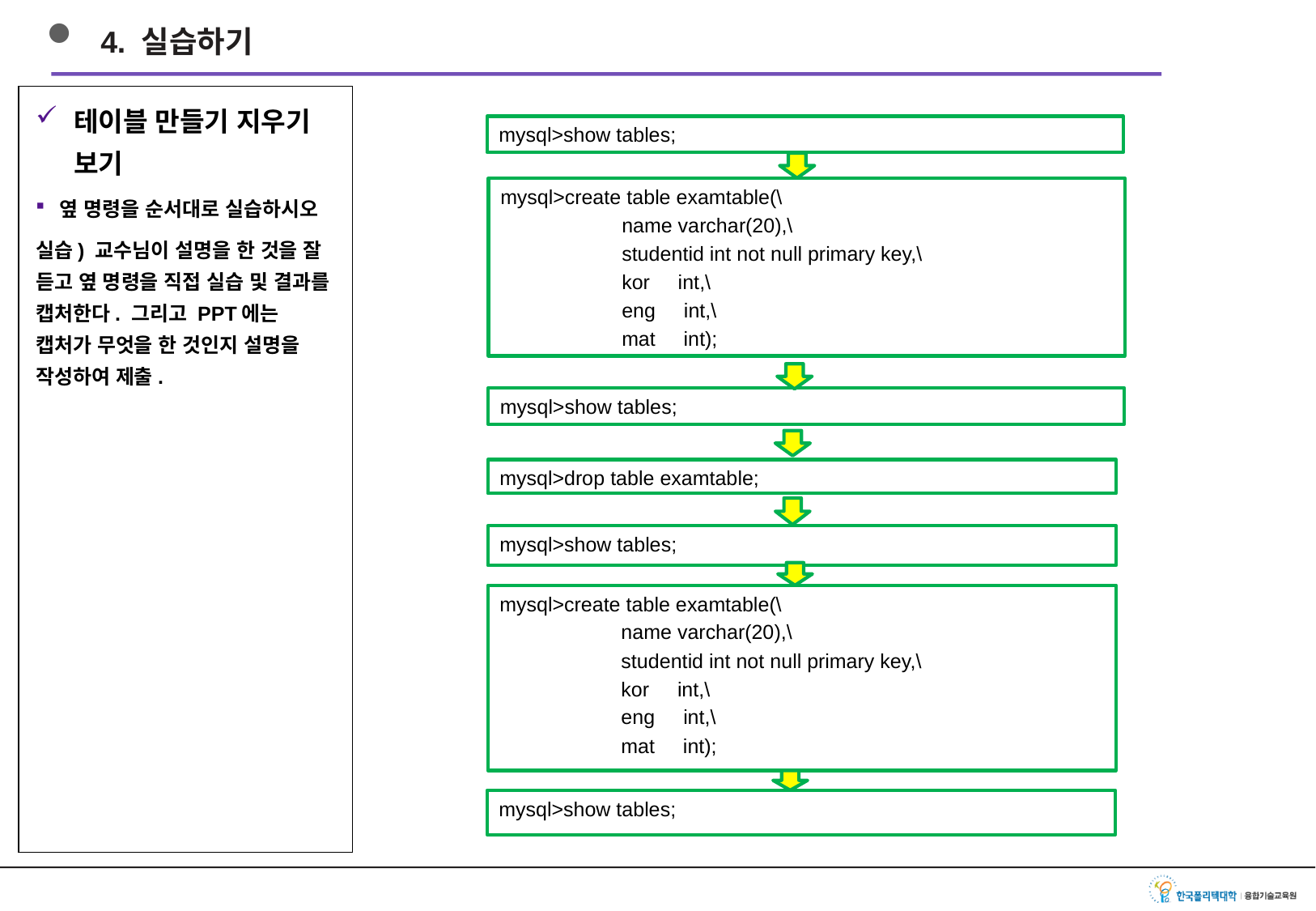

4. 실습하기
테이블 만들기 지우기 보기
옆 명령을 순서대로 실습하시오
실습) 교수님이 설명을 한 것을 잘 듣고 옆 명령을 직접 실습 및 결과를 캡처한다. 그리고 PPT에는 캡처가 무엇을 한 것인지 설명을 작성하여 제출.
mysql>show tables;

mysql>create table examtable(\
	name varchar(20),\
	studentid int not null primary key,\
	kor     int,\
	eng     int,\
	mat     int);

mysql>show tables;

mysql>drop table examtable;

mysql>show tables;

mysql>create table examtable(\
	name varchar(20),\
	studentid int not null primary key,\
	kor     int,\
	eng     int,\
	mat     int);

mysql>show tables;